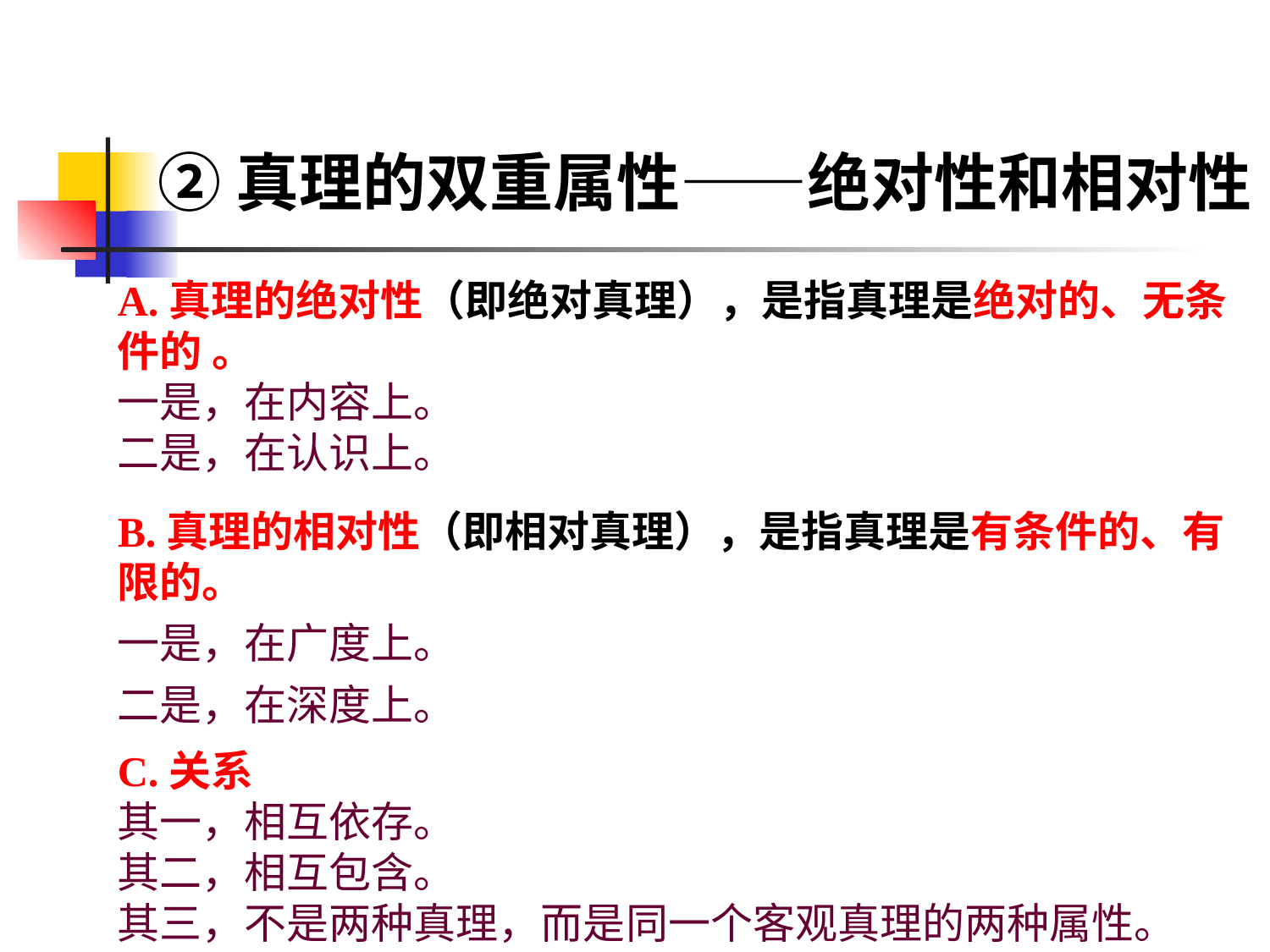

②真理的双重属性——绝对性和相对性
A.真理的绝对性（即绝对真理），是指真理是绝对的、无条件的 。
一是，在内容上。
二是，在认识上。
B.真理的相对性（即相对真理），是指真理是有条件的、有限的。
一是，在广度上。
二是，在深度上。
C.关系
其一，相互依存。
其二，相互包含。
其三，不是两种真理，而是同一个客观真理的两种属性。